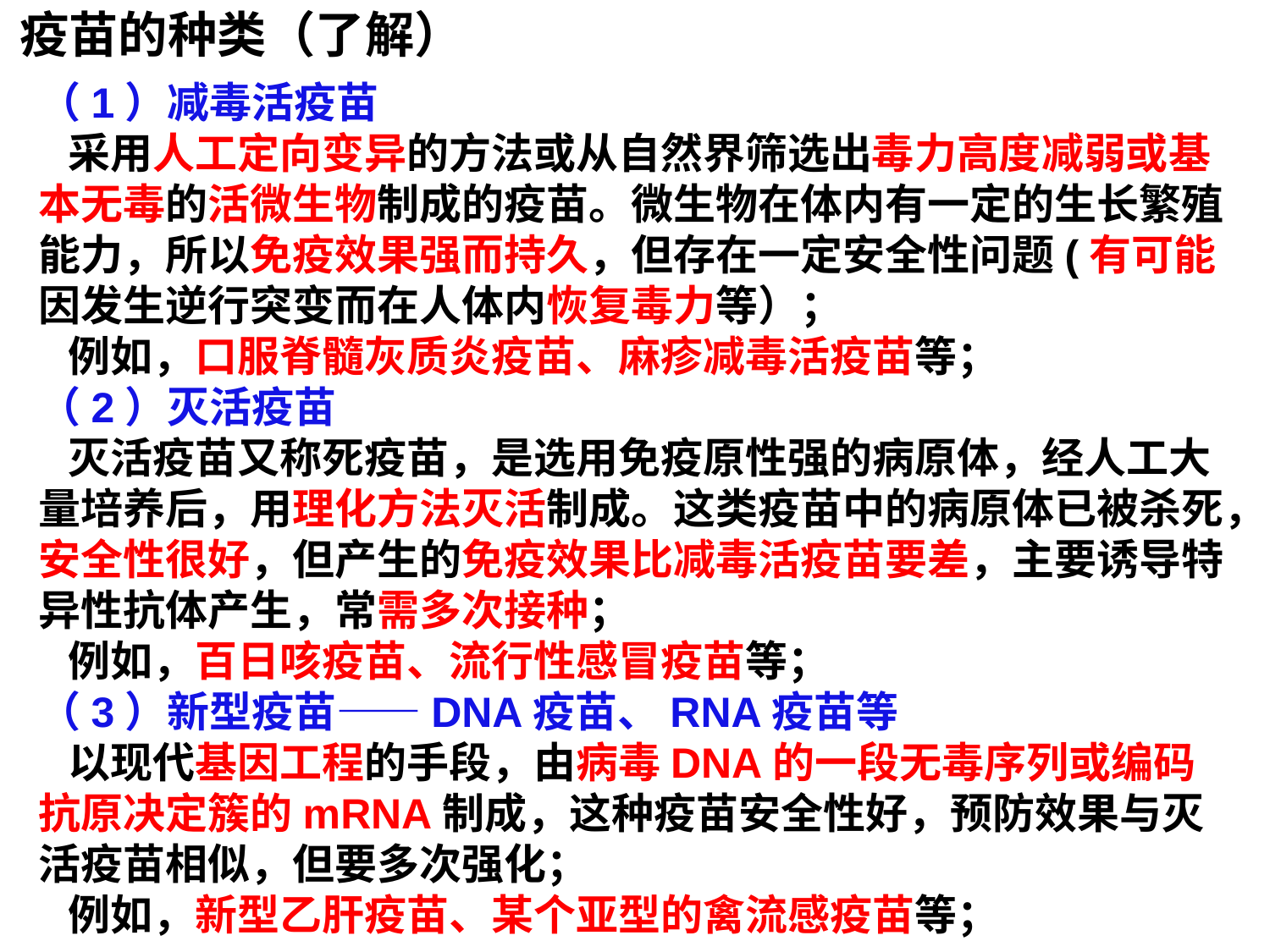

疫苗的种类（了解）
（1）减毒活疫苗
  采用人工定向变异的方法或从自然界筛选出毒力高度减弱或基本无毒的活微生物制成的疫苗。微生物在体内有一定的生长繁殖能力，所以免疫效果强而持久，但存在一定安全性问题(有可能因发生逆行突变而在人体内恢复毒力等）；
  例如，口服脊髓灰质炎疫苗、麻疹减毒活疫苗等；
（2）灭活疫苗
  灭活疫苗又称死疫苗，是选用免疫原性强的病原体，经人工大量培养后，用理化方法灭活制成。这类疫苗中的病原体已被杀死，安全性很好，但产生的免疫效果比减毒活疫苗要差，主要诱导特异性抗体产生，常需多次接种；
  例如，百日咳疫苗、流行性感冒疫苗等；
（3）新型疫苗——DNA疫苗、RNA疫苗等
  以现代基因工程的手段，由病毒DNA的一段无毒序列或编码抗原决定簇的mRNA制成，这种疫苗安全性好，预防效果与灭活疫苗相似，但要多次强化；
  例如，新型乙肝疫苗、某个亚型的禽流感疫苗等；